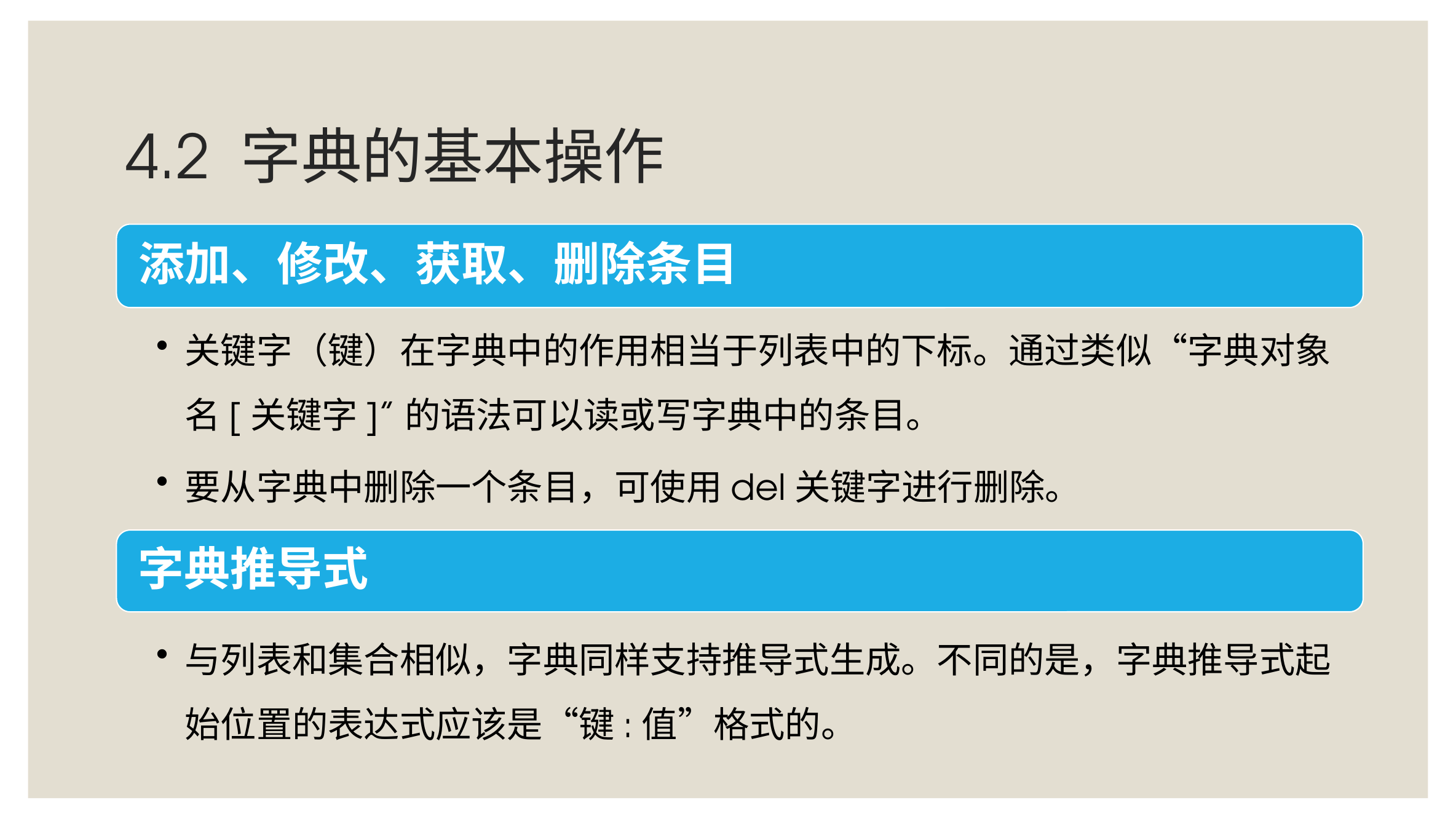

# 4.2 字典的基本操作
添加、修改、获取、删除条目
关键字（键）在字典中的作用相当于列表中的下标。通过类似“字典对象名[关键字]”的语法可以读或写字典中的条目。
要从字典中删除一个条目，可使用del关键字进行删除。
字典推导式
与列表和集合相似，字典同样支持推导式生成。不同的是，字典推导式起始位置的表达式应该是“键:值”格式的。